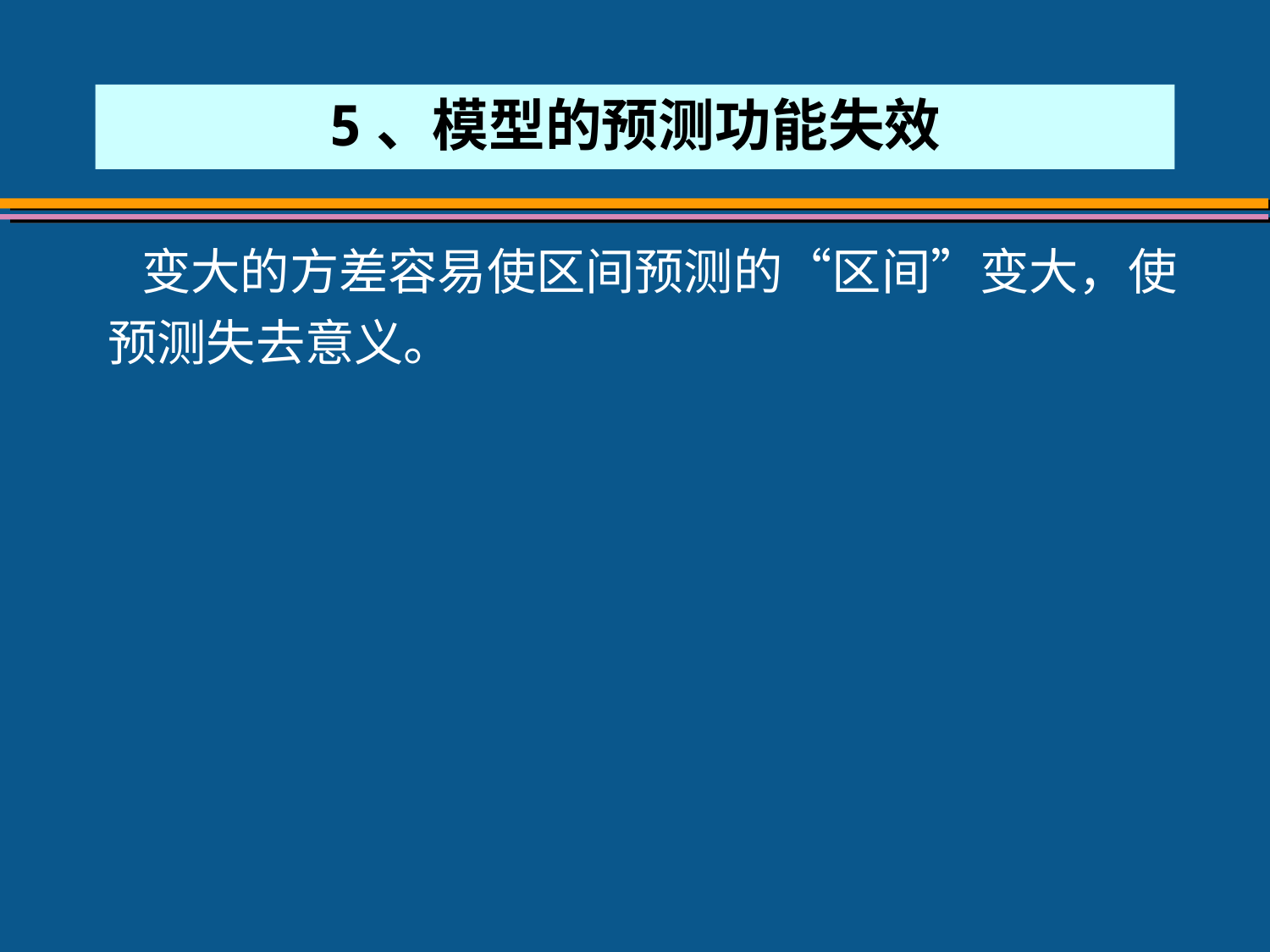

# 5、模型的预测功能失效
  变大的方差容易使区间预测的“区间”变大，使预测失去意义。